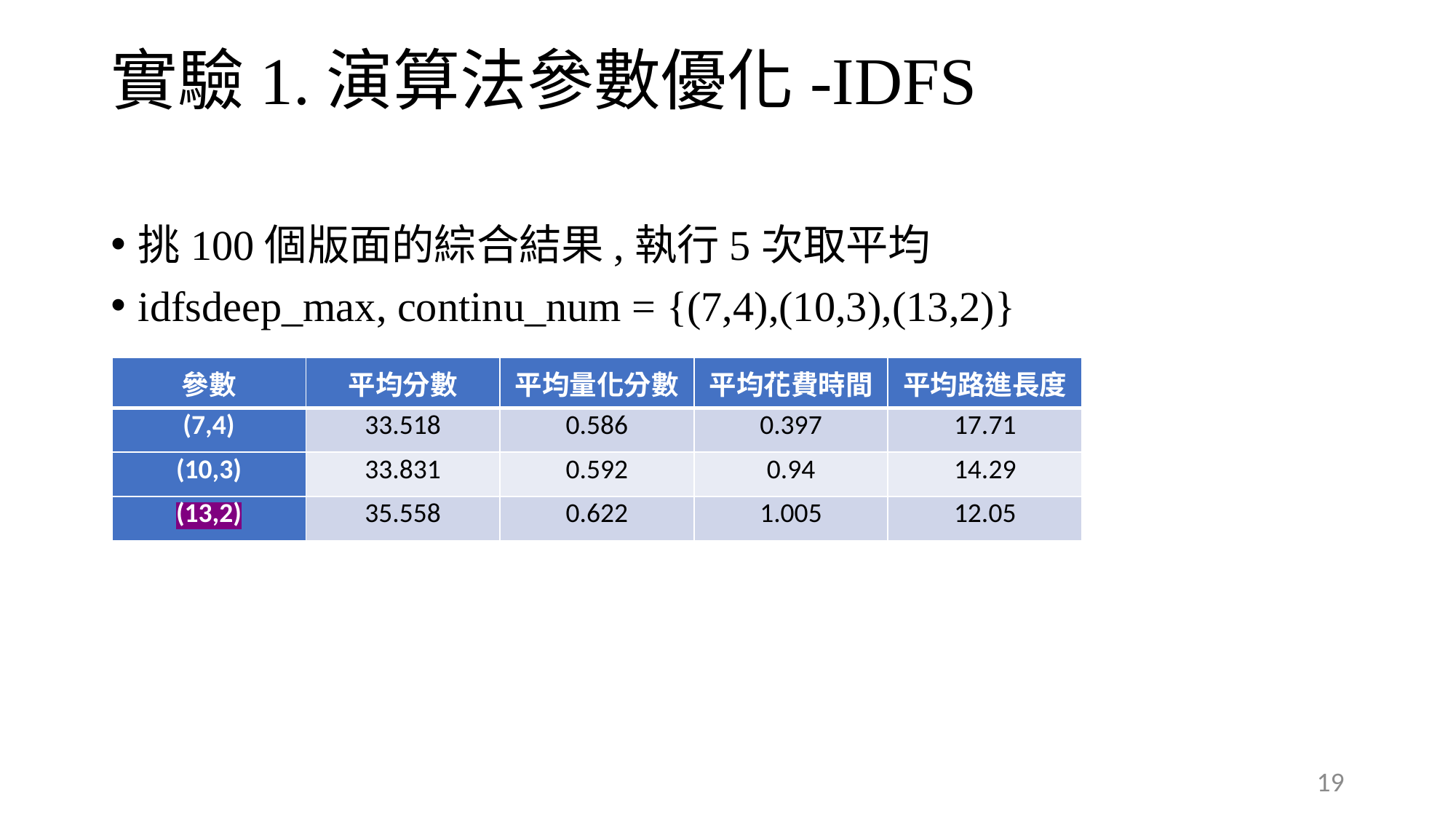

# 實驗1.演算法參數優化-IDFS
挑100個版面的綜合結果,執行5次取平均
idfsdeep_max, continu_num = {(7,4),(10,3),(13,2)}

| 參數 | 平均分數 | 平均量化分數 | 平均花費時間 | 平均路進長度 |
| --- | --- | --- | --- | --- |
| (7,4) | 33.518 | 0.586 | 0.397 | 17.71 |
| (10,3) | 33.831 | 0.592 | 0.94 | 14.29 |
| (13,2) | 35.558 | 0.622 | 1.005 | 12.05 |
19